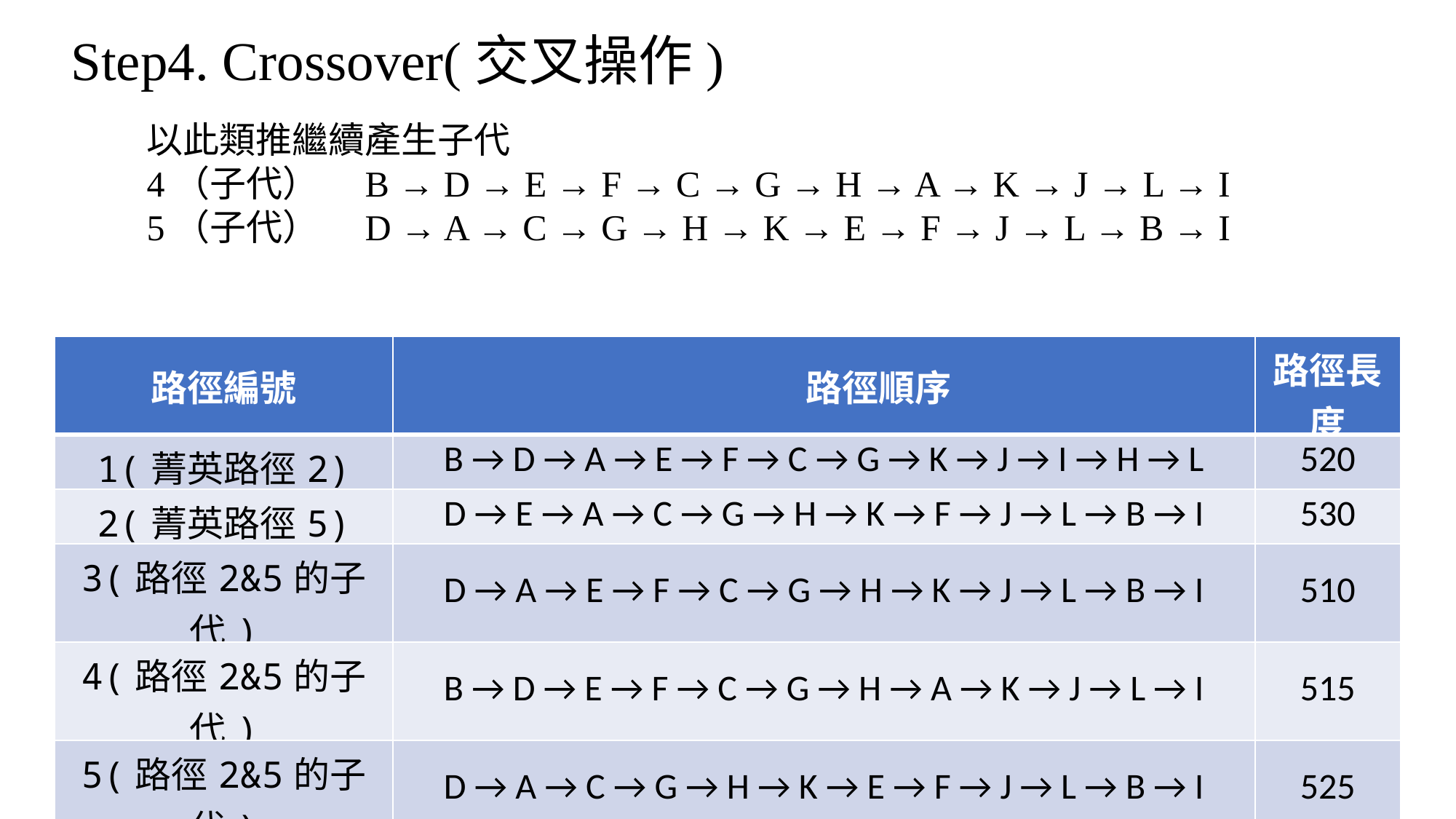

Step4. Crossover(交叉操作)
以此類推繼續產生子代
4（子代）	B → D → E → F → C → G → H → A → K → J → L → I
5（子代）	D → A → C → G → H → K → E → F → J → L → B → I
| 路徑編號 | 路徑順序 | 路徑長度 |
| --- | --- | --- |
| 1(菁英路徑2) | B → D → A → E → F → C → G → K → J → I → H → L | 520 |
| 2(菁英路徑5) | D → E → A → C → G → H → K → F → J → L → B → I | 530 |
| 3(路徑2&5的子代) | D → A → E → F → C → G → H → K → J → L → B → I | 510 |
| 4(路徑2&5的子代) | B → D → E → F → C → G → H → A → K → J → L → I | 515 |
| 5(路徑2&5的子代) | D → A → C → G → H → K → E → F → J → L → B → I | 525 |